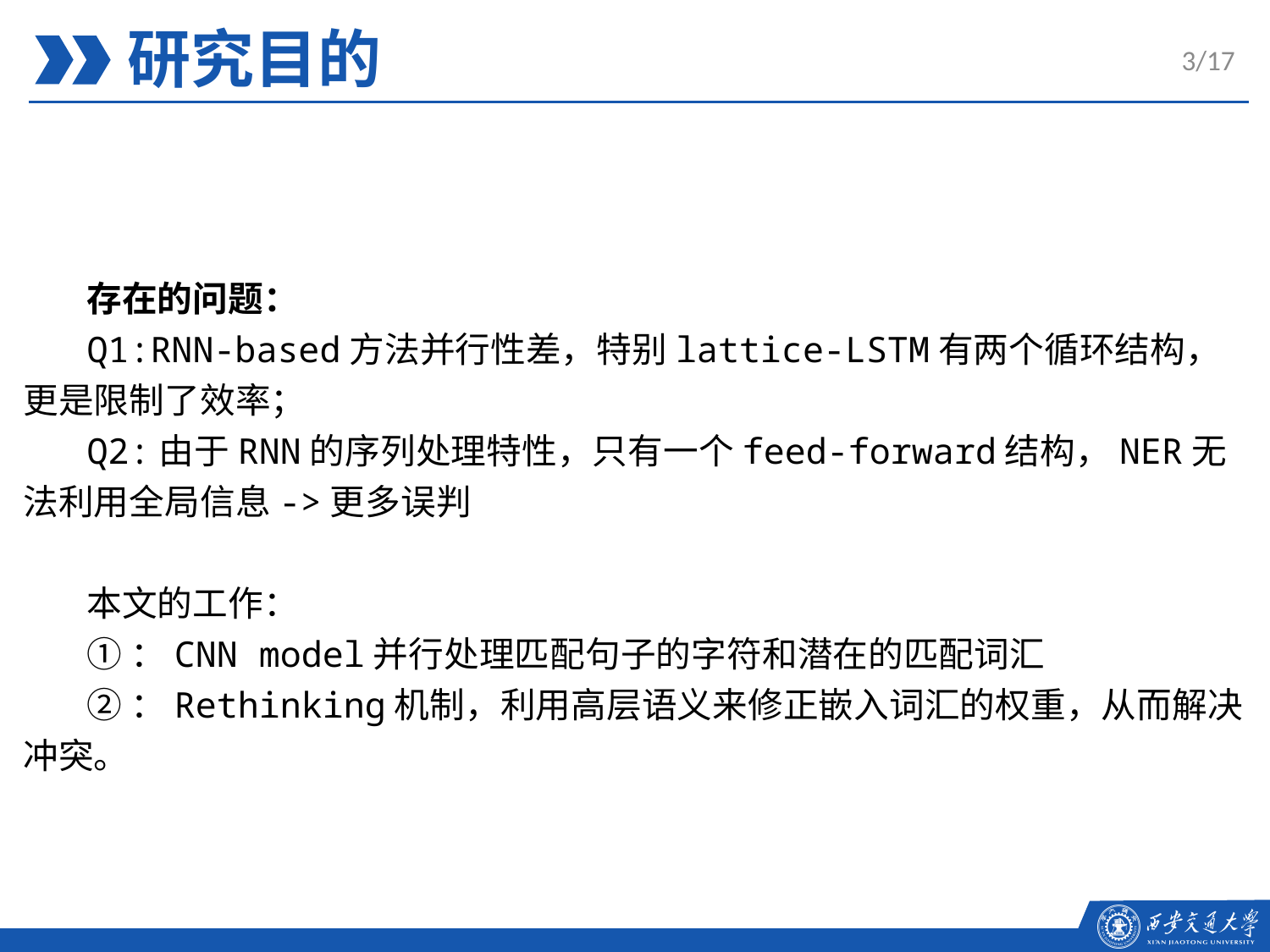

研究目的
3/17
存在的问题：
Q1:RNN-based方法并行性差，特别lattice-LSTM有两个循环结构，更是限制了效率；
Q2:由于RNN的序列处理特性，只有一个feed-forward结构，NER无法利用全局信息->更多误判

本文的工作：
①：CNN model并行处理匹配句子的字符和潜在的匹配词汇
②：Rethinking机制，利用高层语义来修正嵌入词汇的权重，从而解决冲突。